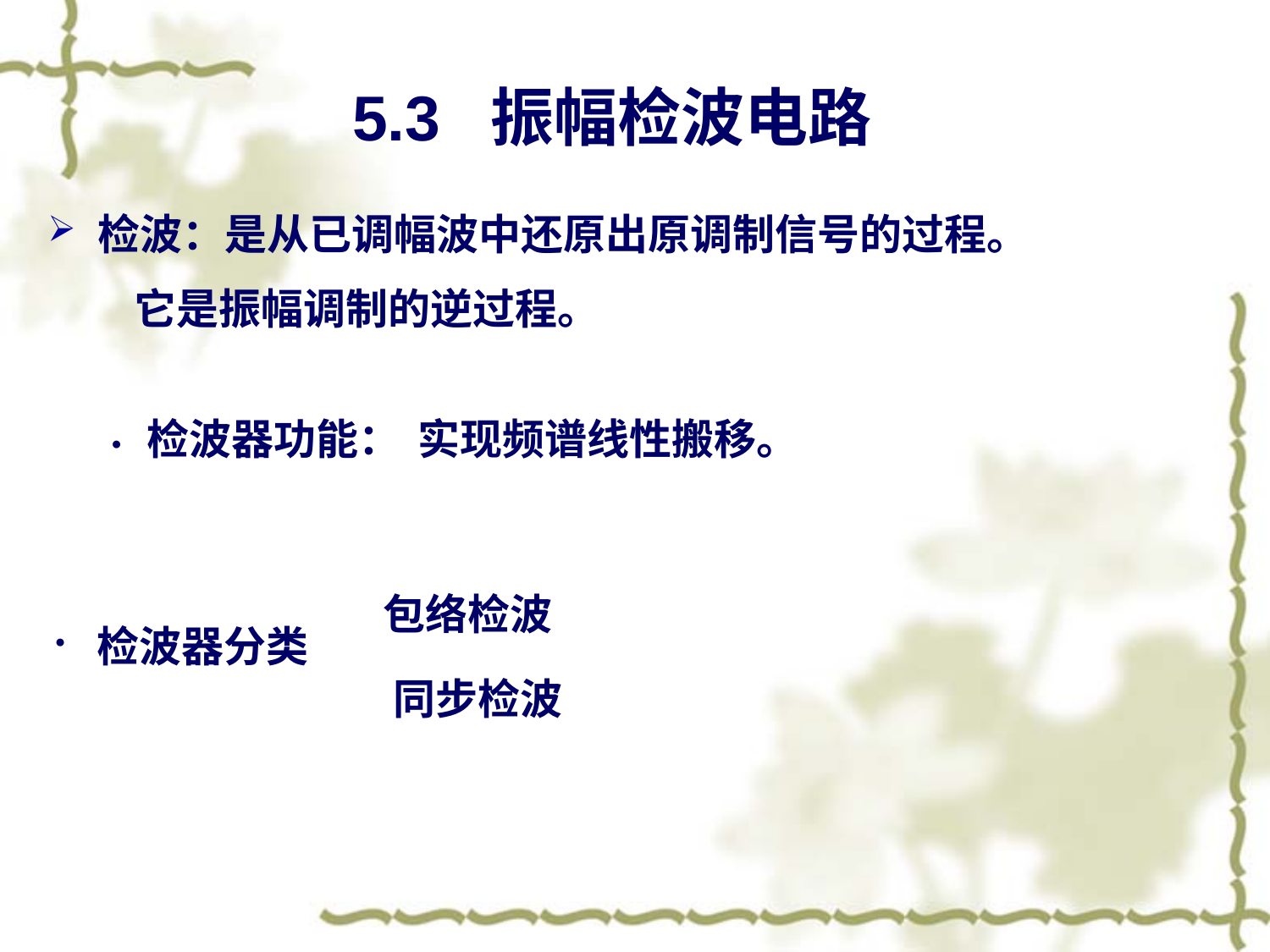

# 5.3  振幅检波电路
检波：是从已调幅波中还原出原调制信号的过程。
        它是振幅调制的逆过程。
  检波器功能：
实现频谱线性搬移。
●
包络检波
检波器分类
●
同步检波